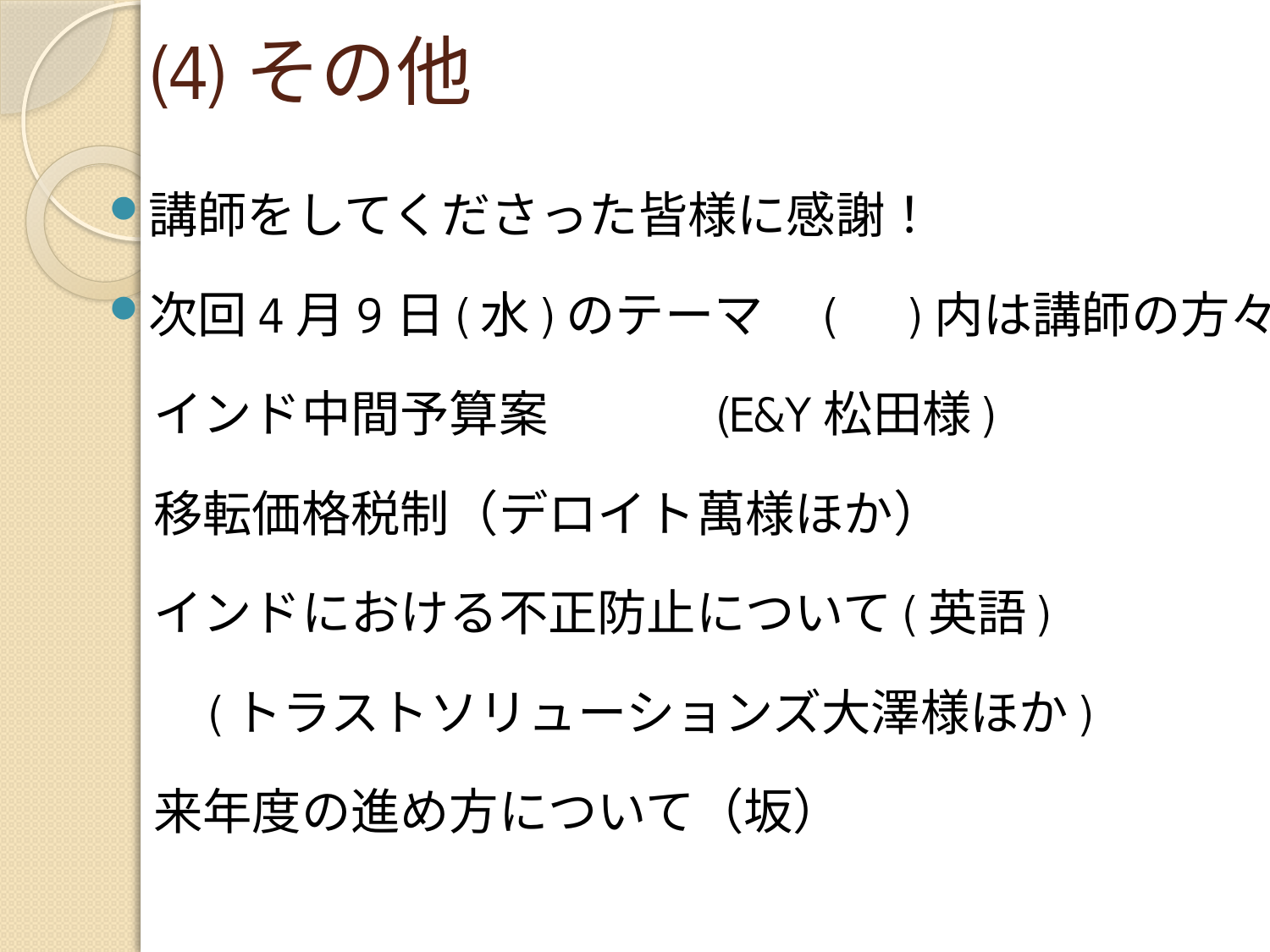

# (4)その他
講師をしてくださった皆様に感謝！
次回4月9日(水)のテーマ　(　)内は講師の方々
   インド中間予算案	　(E&Y松田様)
   移転価格税制（デロイト萬様ほか）
   インドにおける不正防止について(英語)
	　(トラストソリューションズ大澤様ほか)
   来年度の進め方について（坂）